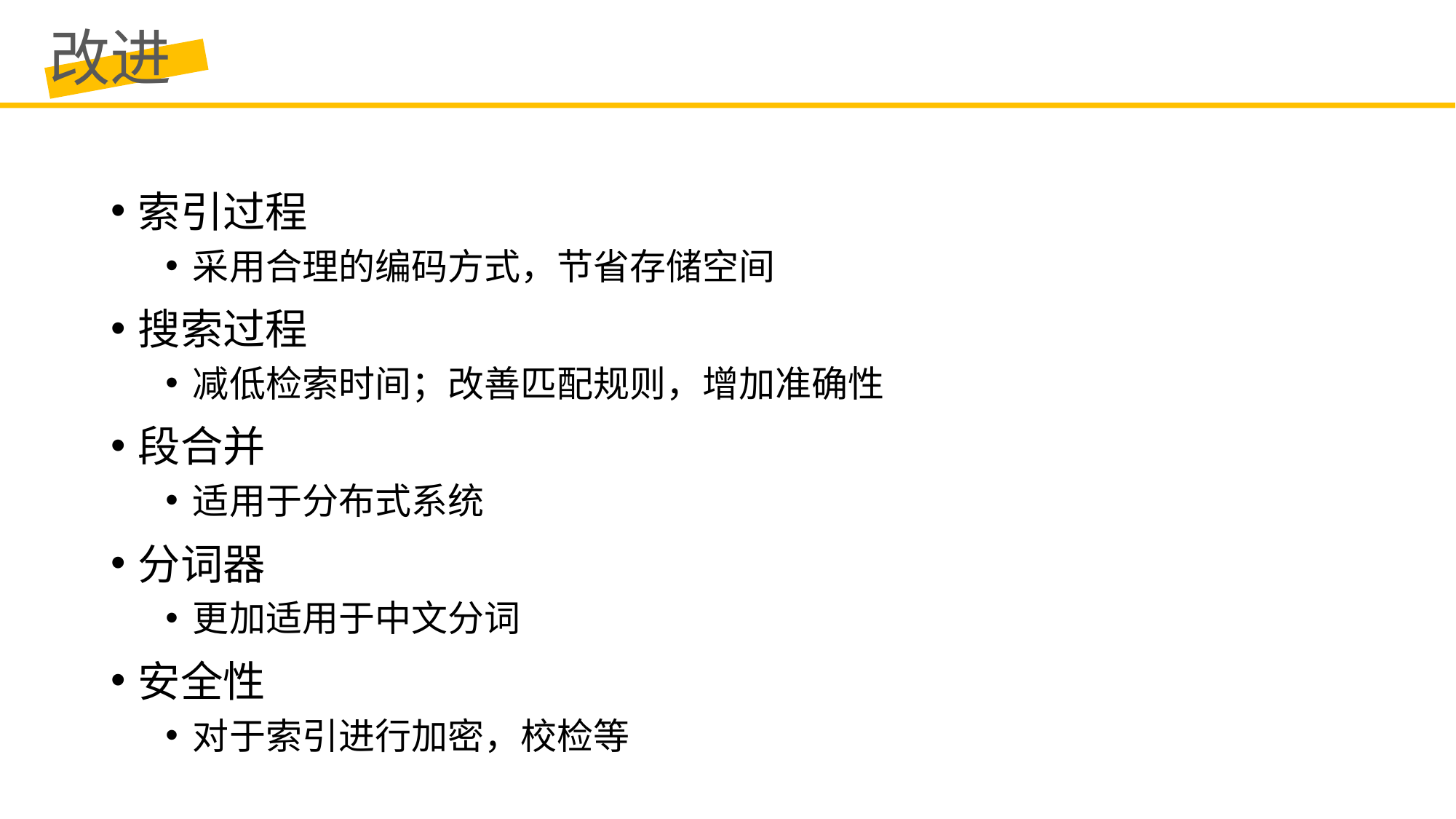

改进

索引过程
采用合理的编码方式，节省存储空间
搜索过程
减低检索时间；改善匹配规则，增加准确性
段合并
适用于分布式系统
分词器
更加适用于中文分词
安全性
对于索引进行加密，校检等